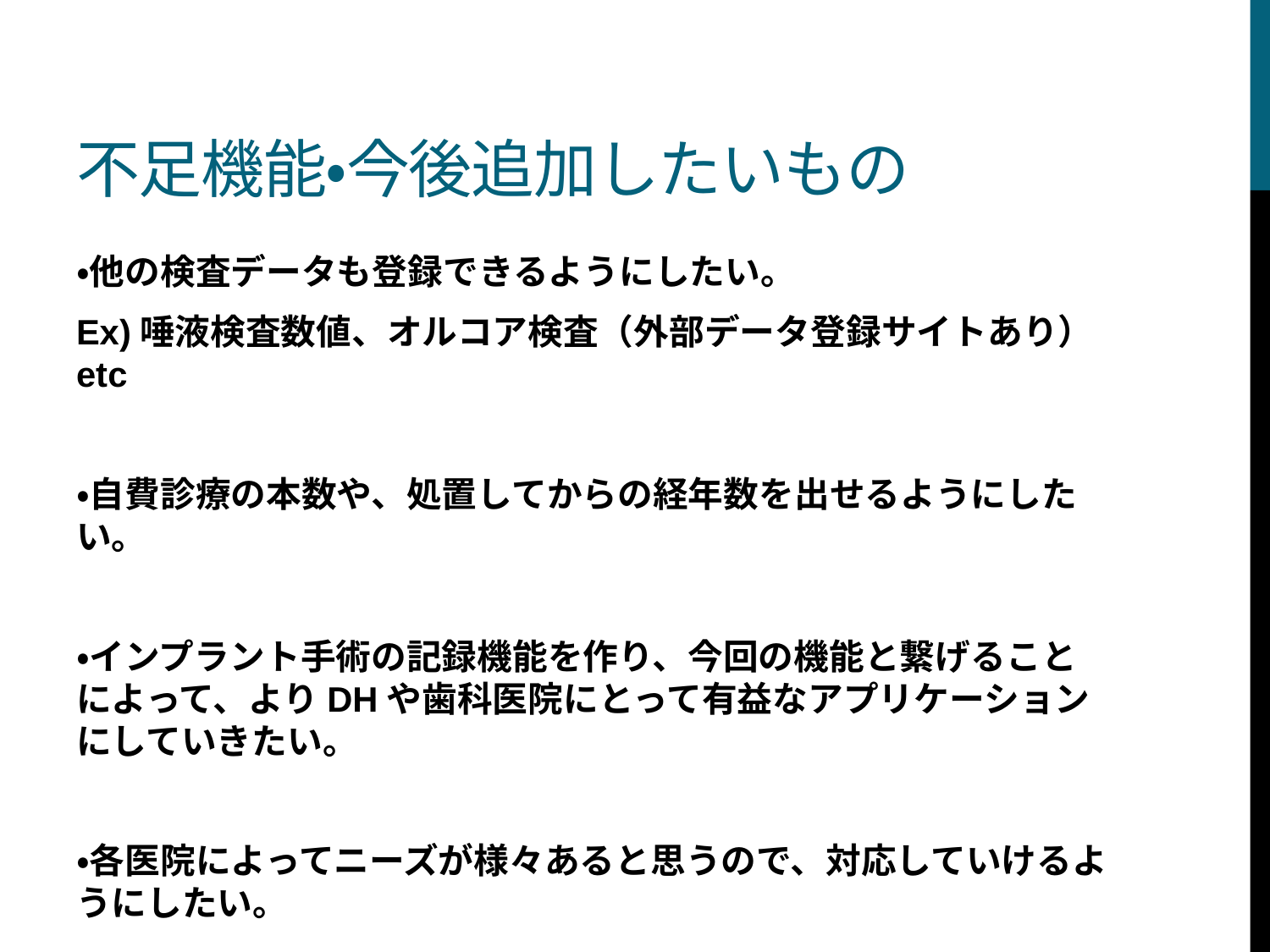

# 不足機能・今後追加したいもの
・他の検査データも登録できるようにしたい。
Ex)唾液検査数値、オルコア検査（外部データ登録サイトあり）etc

・自費診療の本数や、処置してからの経年数を出せるようにしたい。

・インプラント手術の記録機能を作り、今回の機能と繋げることによって、よりDHや歯科医院にとって有益なアプリケーションにしていきたい。

・各医院によってニーズが様々あると思うので、対応していけるようにしたい。